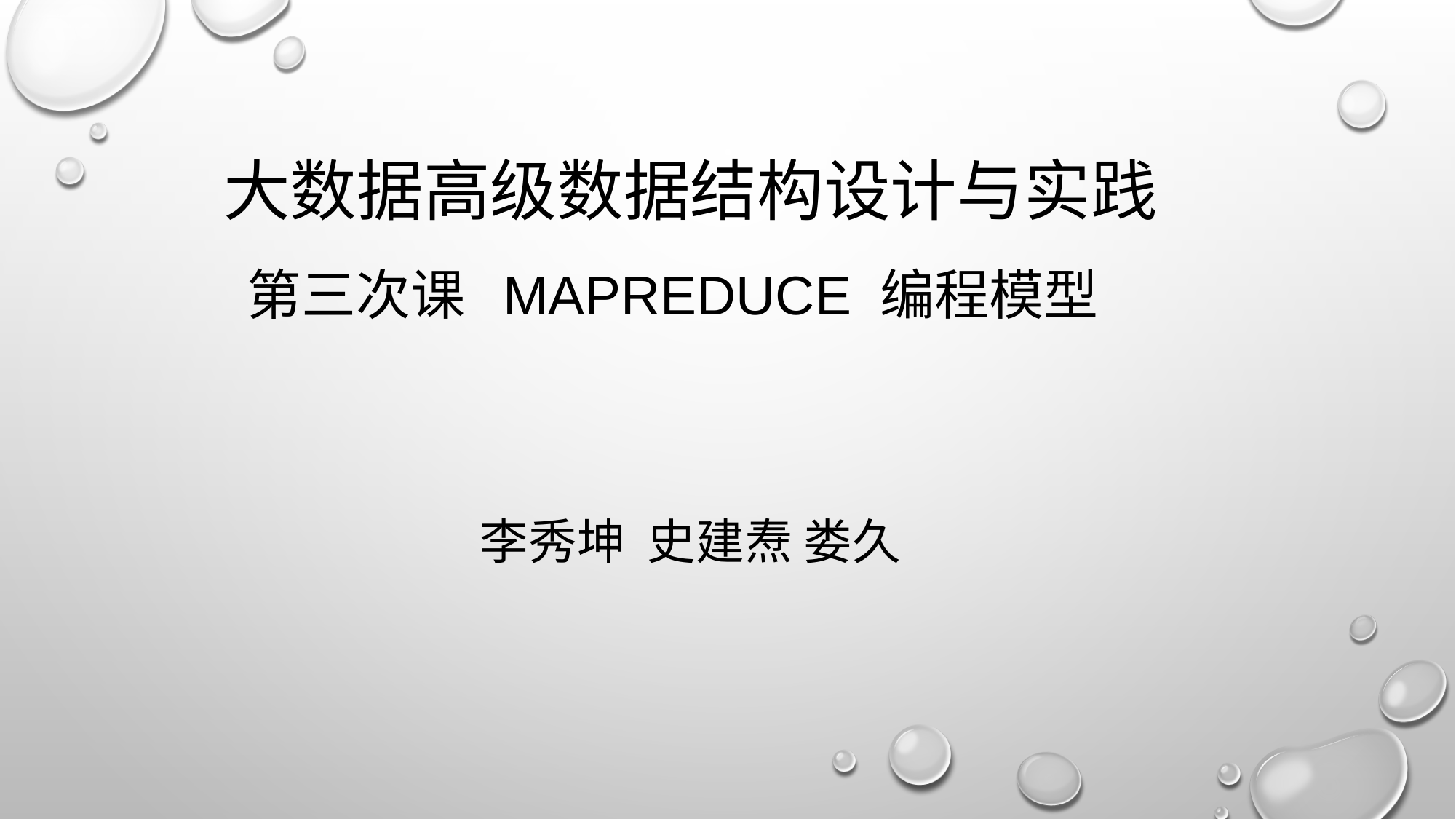

# 大数据高级数据结构设计与实践 李秀坤  史建焘 娄久
第三次课  MapReduce 编程模型